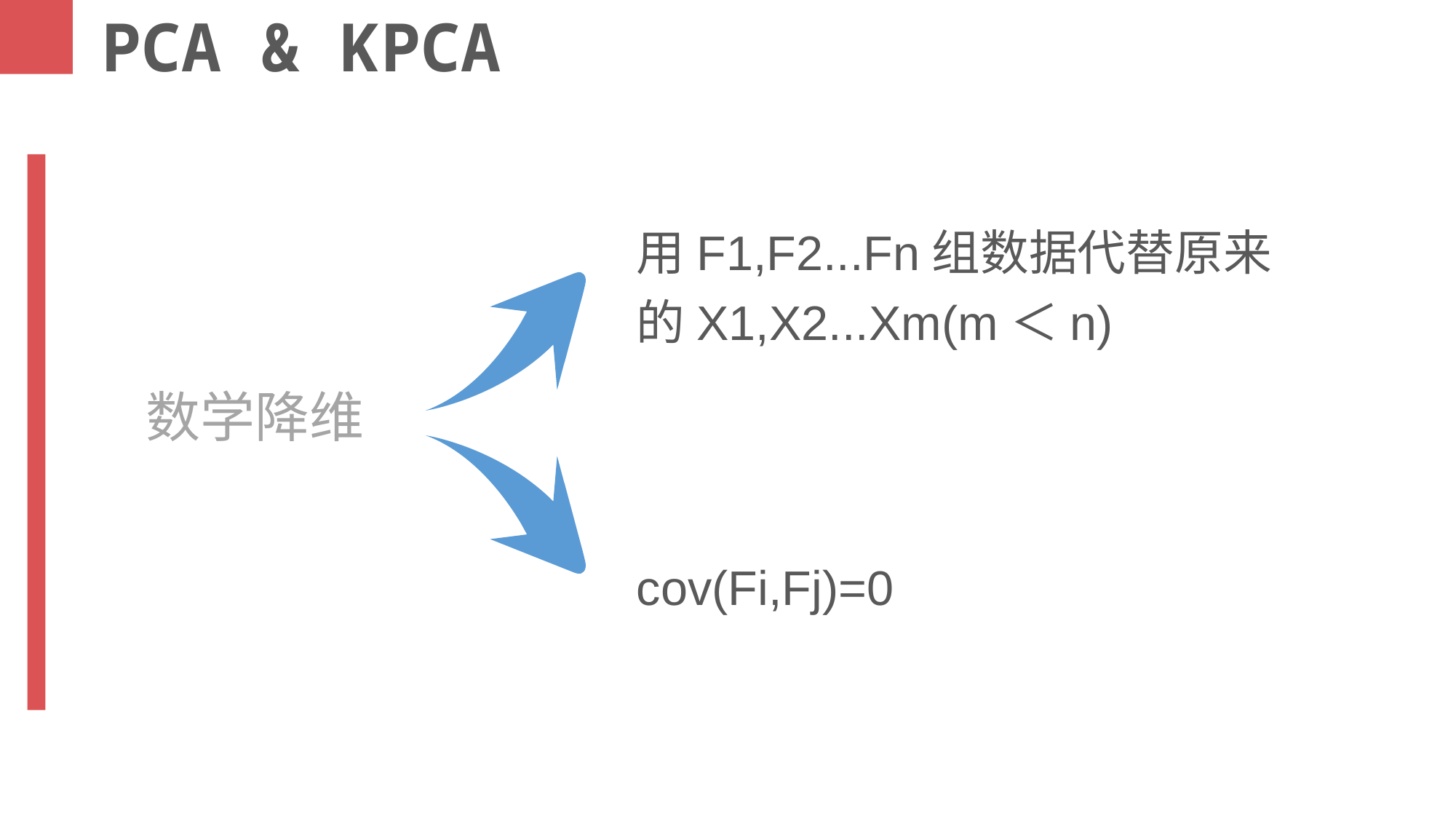

PCA & KPCA

用F1,F2...Fn组数据代替原来的X1,X2...Xm(m＜n)
01

02
数学降维

03
cov(Fi,Fj)=0
04